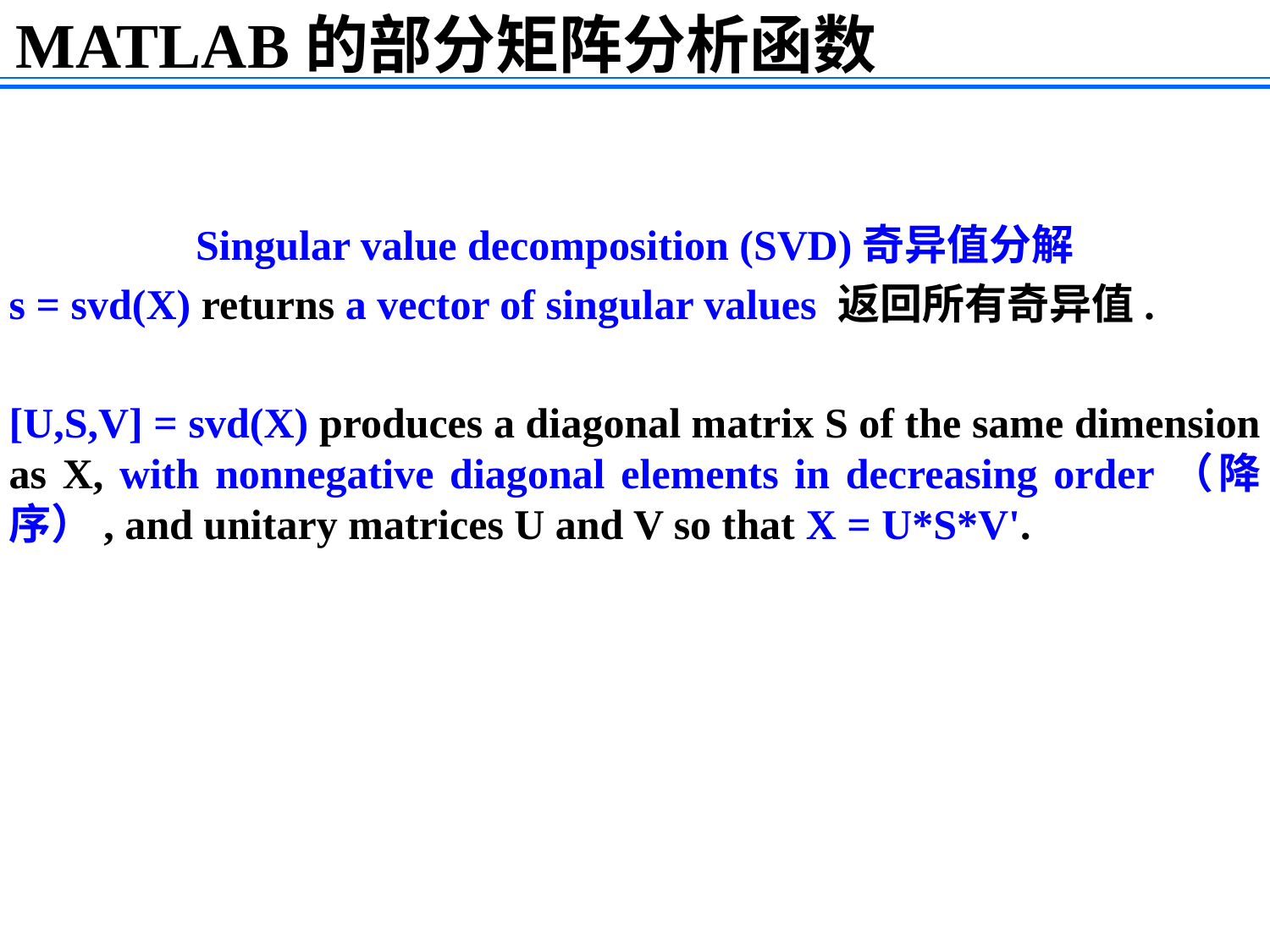

MATLAB的部分矩阵分析函数

Singular value decomposition (SVD)奇异值分解
s = svd(X) returns a vector of singular values 返回所有奇异值.

[U,S,V] = svd(X) produces a diagonal matrix S of the same dimension as X, with nonnegative diagonal elements in decreasing order（降序）, and unitary matrices U and V so that X = U*S*V'.